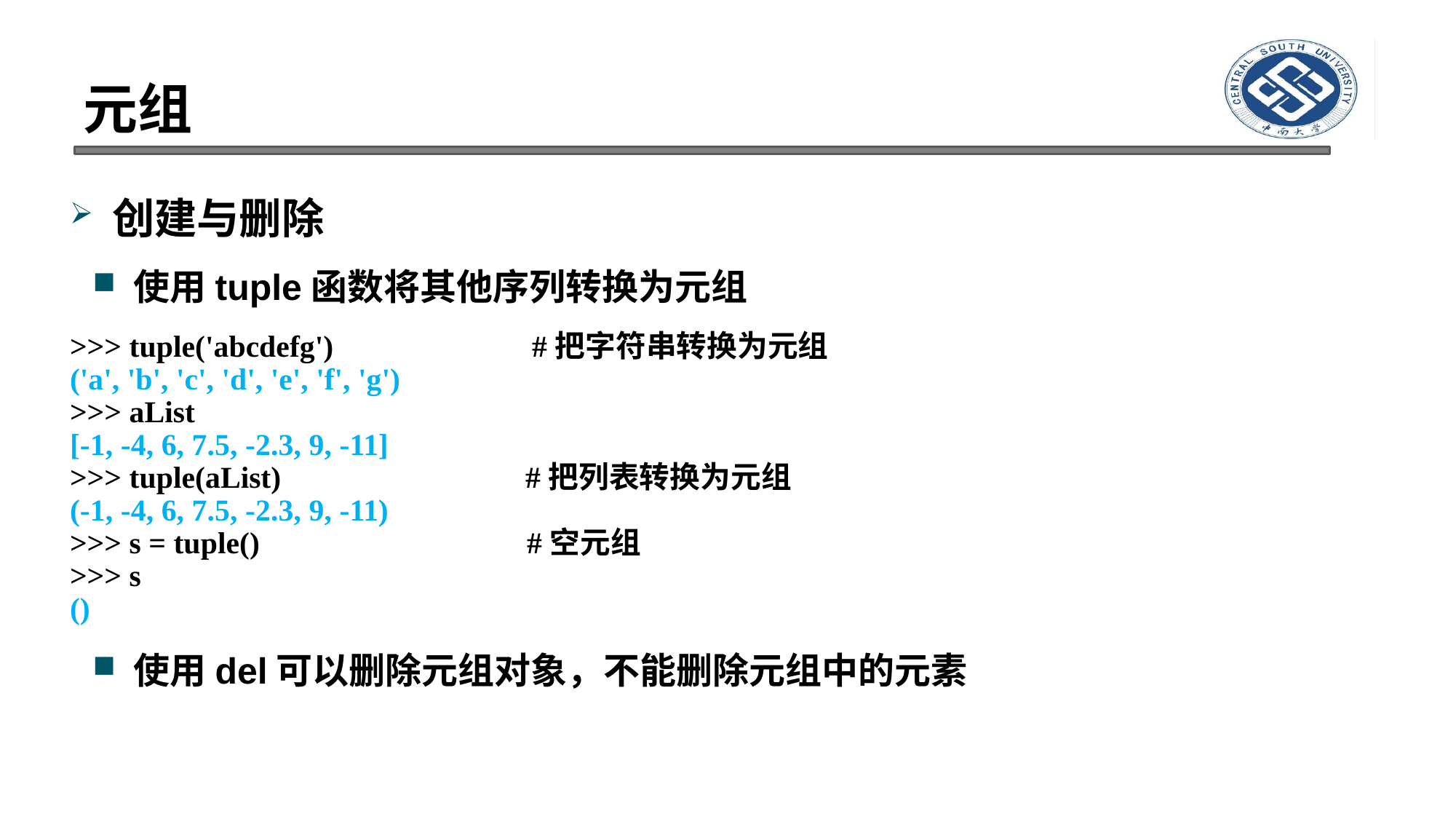

# 元组
创建与删除
使用tuple函数将其他序列转换为元组

>>> tuple('abcdefg')                          #把字符串转换为元组
('a', 'b', 'c', 'd', 'e', 'f', 'g')
>>> aList
[-1, -4, 6, 7.5, -2.3, 9, -11]
>>> tuple(aList)                                #把列表转换为元组
(-1, -4, 6, 7.5, -2.3, 9, -11)
>>> s = tuple()                                   #空元组
>>> s
()
使用del可以删除元组对象，不能删除元组中的元素